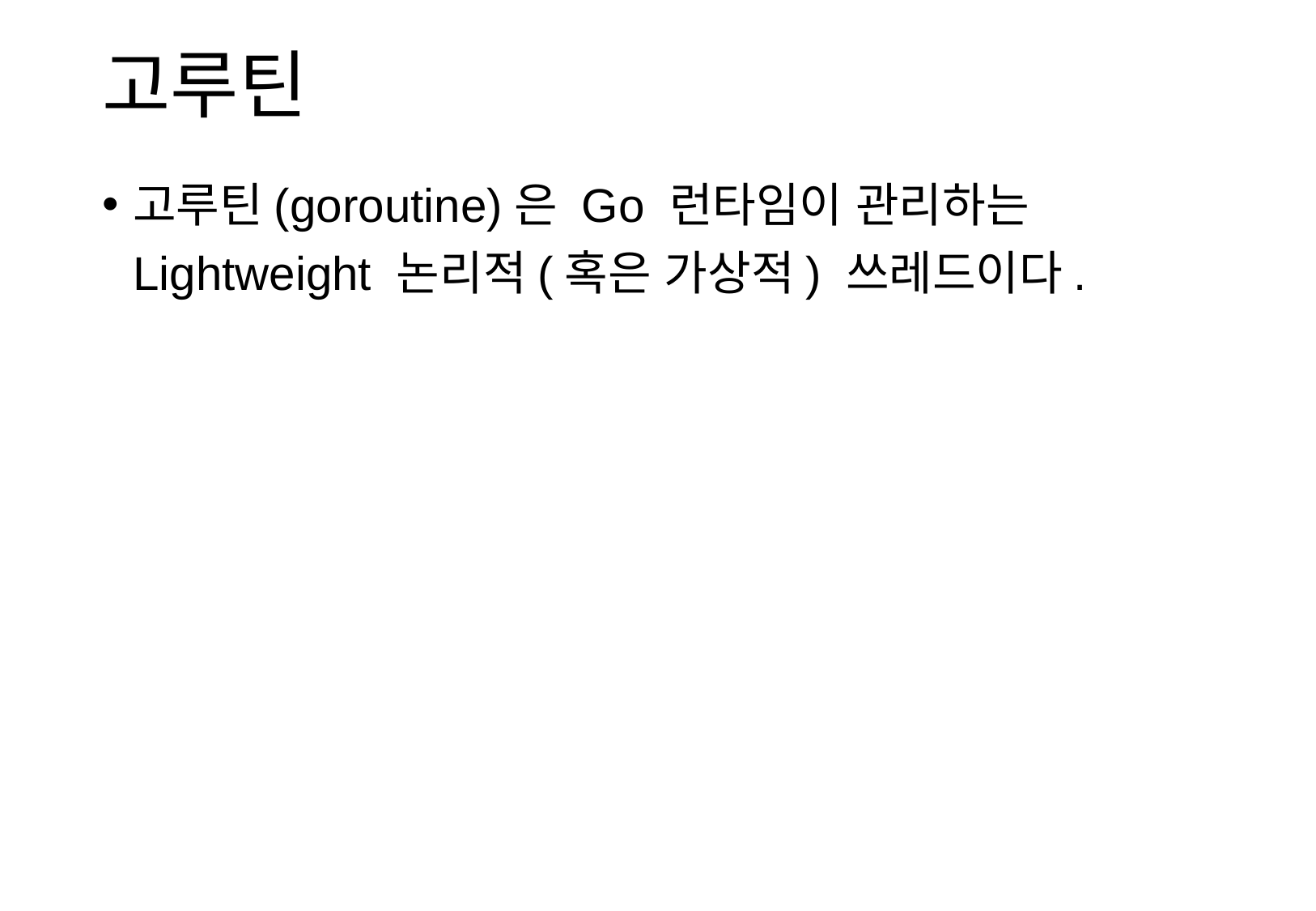

# 고루틴
고루틴(goroutine)은 Go 런타임이 관리하는 Lightweight 논리적(혹은 가상적) 쓰레드이다.